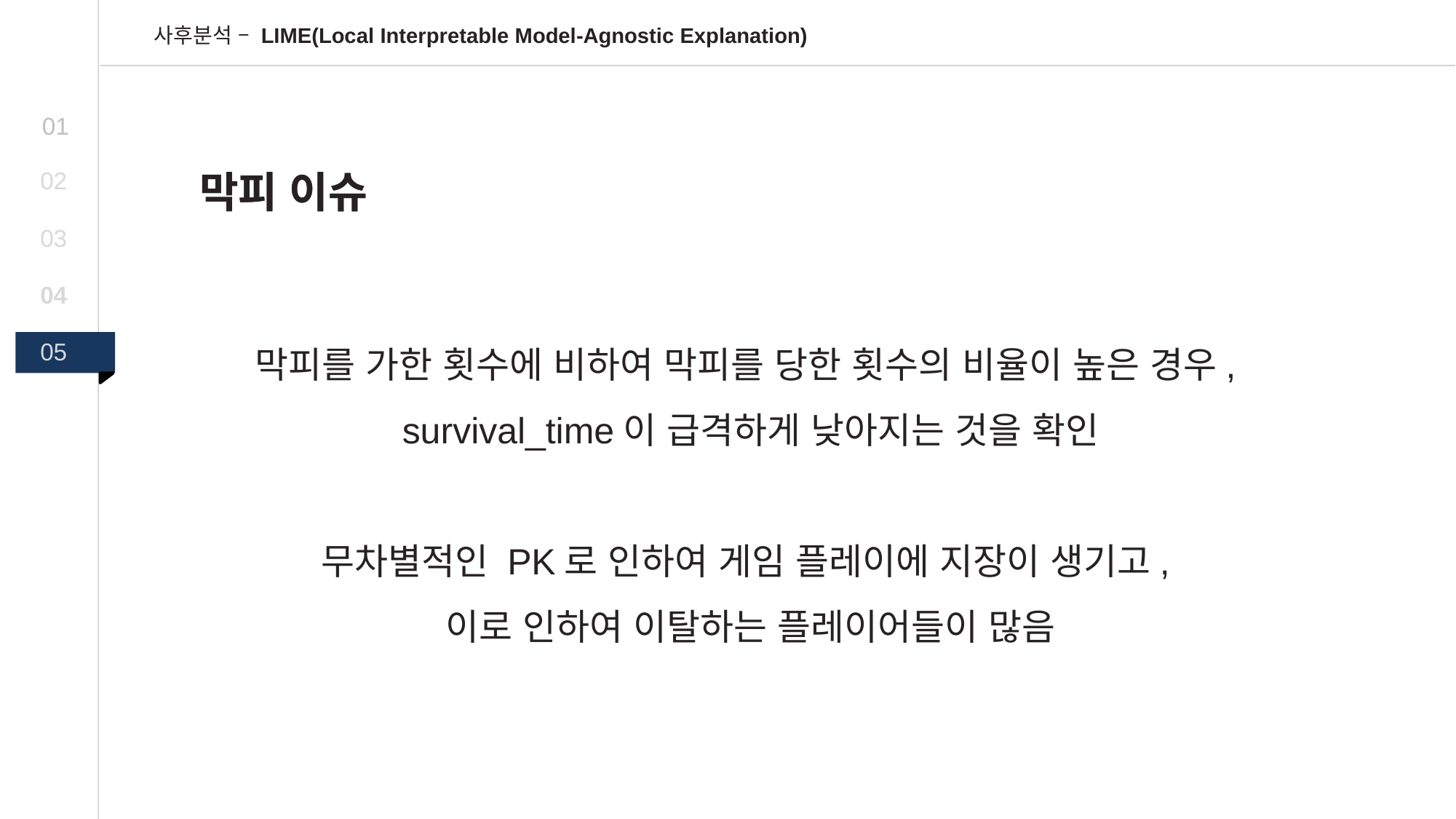

사후분석 – LIME(Local Interpretable Model-Agnostic Explanation)
01
02
막피 이슈

막피 이슈

03
04
막피를 가한 횟수에 비하여 막피를 당한 횟수의 비율이 높은 경우,
survival_time이 급격하게 낮아지는 것을 확인

무차별적인 PK로 인하여 게임 플레이에 지장이 생기고,
이로 인하여 이탈하는 플레이어들이 많음

05